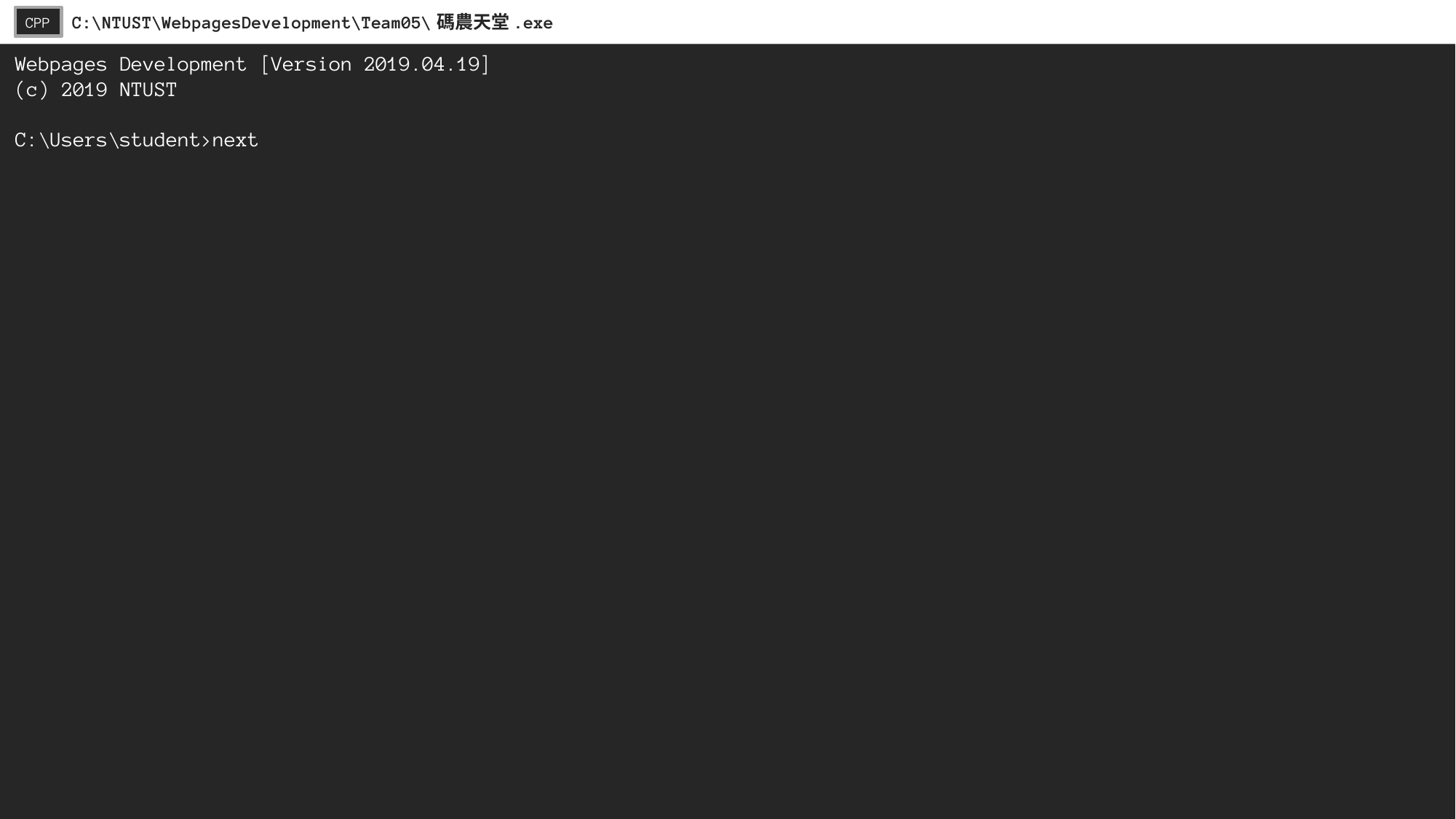

C:\NTUST\WebpagesDevelopment\Team05\碼農天堂.exe
CPP
#
Webpages Development [Version 2019.04.19]
(c) 2019 NTUST

C:\Users\student>next